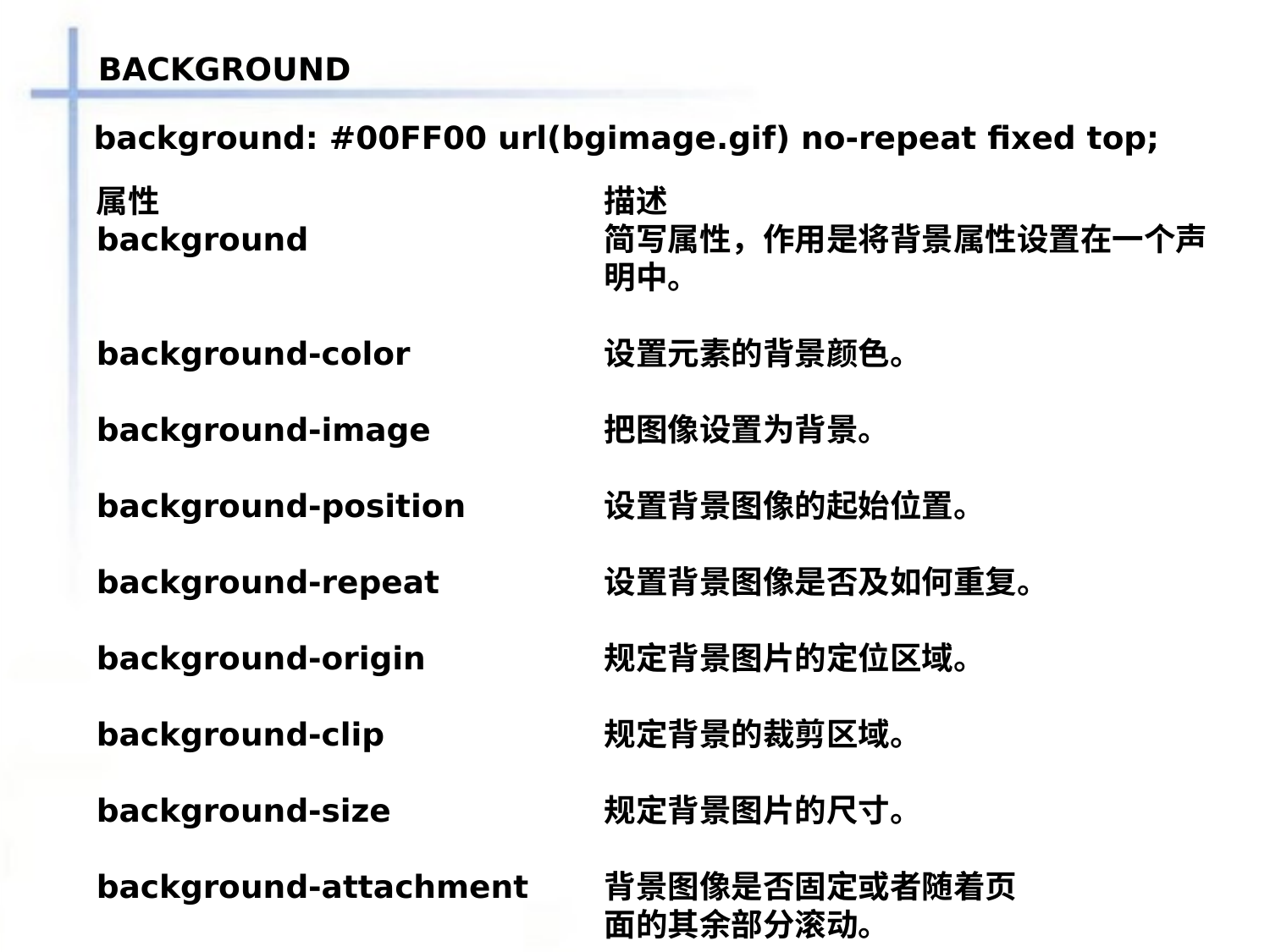

BACKGROUND
 background: #00FF00 url(bgimage.gif) no-repeat fixed top;
属性				描述
background			简写属性，作用是将背景属性设置在一个声				明中。

background-color		设置元素的背景颜色。

background-image		把图像设置为背景。

background-position		设置背景图像的起始位置。

background-repeat		设置背景图像是否及如何重复。

background-origin		规定背景图片的定位区域。

background-clip		规定背景的裁剪区域。

background-size		规定背景图片的尺寸。

background-attachment	背景图像是否固定或者随着页					面的其余部分滚动。